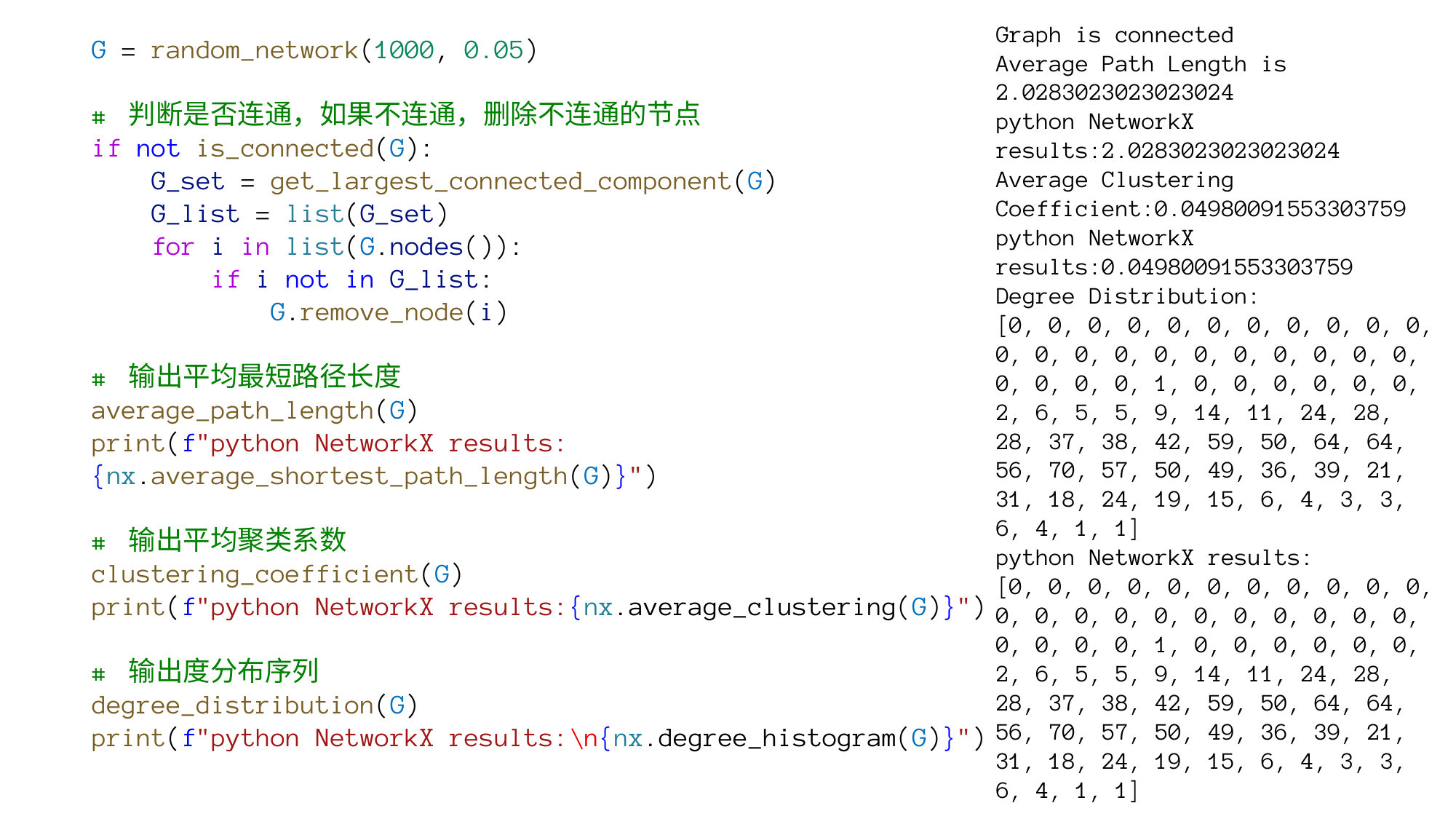

Graph is connected
Average Path Length is 2.0283023023023024
python NetworkX results:2.0283023023023024
Average Clustering Coefficient:0.04980091553303759
python NetworkX results:0.04980091553303759
Degree Distribution:
[0, 0, 0, 0, 0, 0, 0, 0, 0, 0, 0, 0, 0, 0, 0, 0, 0, 0, 0, 0, 0, 0, 0, 0, 0, 0, 1, 0, 0, 0, 0, 0, 0, 2, 6, 5, 5, 9, 14, 11, 24, 28, 28, 37, 38, 42, 59, 50, 64, 64, 56, 70, 57, 50, 49, 36, 39, 21, 31, 18, 24, 19, 15, 6, 4, 3, 3, 6, 4, 1, 1]
python NetworkX results:
[0, 0, 0, 0, 0, 0, 0, 0, 0, 0, 0, 0, 0, 0, 0, 0, 0, 0, 0, 0, 0, 0, 0, 0, 0, 0, 1, 0, 0, 0, 0, 0, 0, 2, 6, 5, 5, 9, 14, 11, 24, 28, 28, 37, 38, 42, 59, 50, 64, 64, 56, 70, 57, 50, 49, 36, 39, 21, 31, 18, 24, 19, 15, 6, 4, 3, 3, 6, 4, 1, 1]

G = random_network(1000, 0.05)
# 判断是否连通，如果不连通，删除不连通的节点
if not is_connected(G):
    G_set = get_largest_connected_component(G)
    G_list = list(G_set)
    for i in list(G.nodes()):
        if i not in G_list:
            G.remove_node(i)
# 输出平均最短路径长度
average_path_length(G)
print(f"python NetworkX results:{nx.average_shortest_path_length(G)}")
# 输出平均聚类系数
clustering_coefficient(G)
print(f"python NetworkX results:{nx.average_clustering(G)}")
# 输出度分布序列
degree_distribution(G)
print(f"python NetworkX results:\n{nx.degree_histogram(G)}")